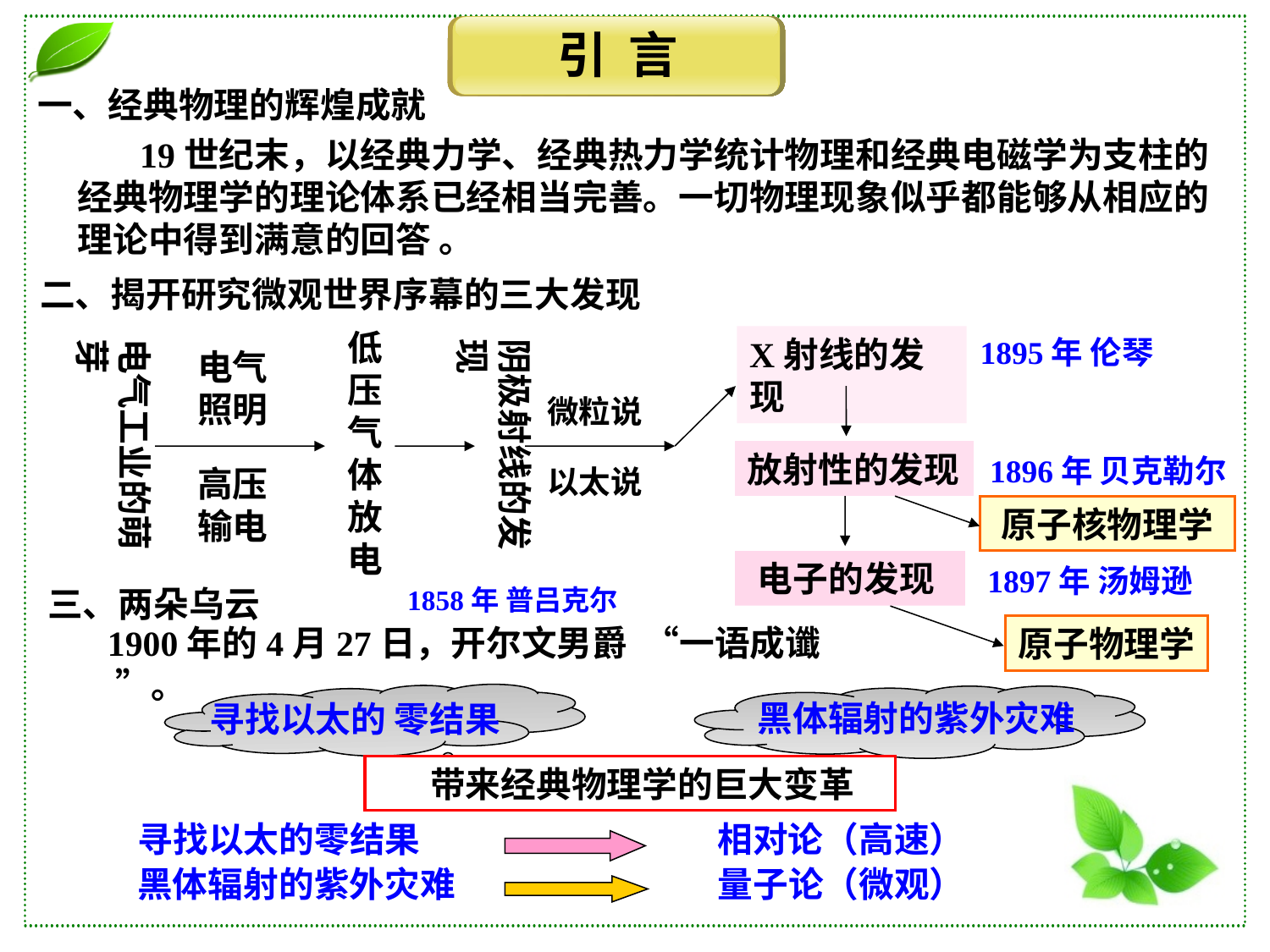

引  言
一、经典物理的辉煌成就
       19世纪末，以经典力学、经典热力学统计物理和经典电磁学为支柱的经典物理学的理论体系已经相当完善。一切物理现象似乎都能够从相应的理论中得到满意的回答 。
二、揭开研究微观世界序幕的三大发现
低压气体放电

电气工业的萌芽
电气照明

高压输电
阴极射线的发现
1858年 普吕克尔
微粒说
以太说

X射线的发现
1895年 伦琴

放射性的发现
1896年 贝克勒尔

电子的发现
1897年 汤姆逊

原子核物理学
三、两朵乌云

原子物理学
1900年的4月27日，开尔文男爵  “一语成谶 ”。

寻找以太的 零结果

黑体辐射的紫外灾难
  带来经典物理学的巨大变革
寻找以太的零结果
相对论（高速）

黑体辐射的紫外灾难
量子论（微观）